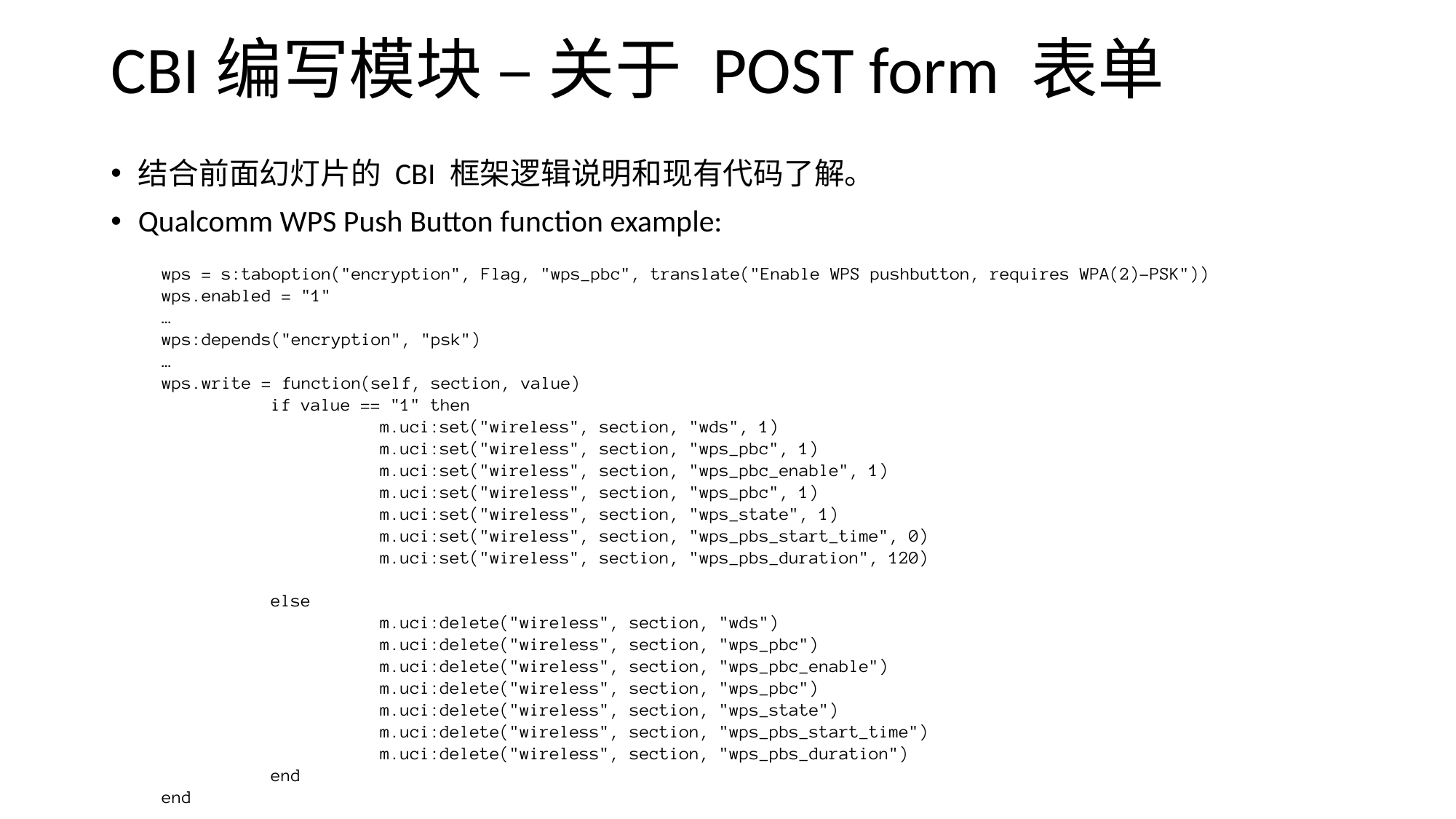

# CBI编写模块 – 关于 POST form 表单
结合前面幻灯片的 CBI 框架逻辑说明和现有代码了解。
Qualcomm WPS Push Button function example:

wps = s:taboption("encryption", Flag, "wps_pbc", translate("Enable WPS pushbutton, requires WPA(2)-PSK"))
wps.enabled = "1"
…
wps:depends("encryption", "psk")
…
wps.write = function(self, section, value)
	if value == "1" then
		m.uci:set("wireless", section, "wds", 1)
		m.uci:set("wireless", section, "wps_pbc", 1)
		m.uci:set("wireless", section, "wps_pbc_enable", 1)
		m.uci:set("wireless", section, "wps_pbc", 1)
		m.uci:set("wireless", section, "wps_state", 1)
		m.uci:set("wireless", section, "wps_pbs_start_time", 0)
		m.uci:set("wireless", section, "wps_pbs_duration", 120)
	else
		m.uci:delete("wireless", section, "wds")
		m.uci:delete("wireless", section, "wps_pbc")
		m.uci:delete("wireless", section, "wps_pbc_enable")
		m.uci:delete("wireless", section, "wps_pbc")
		m.uci:delete("wireless", section, "wps_state")
		m.uci:delete("wireless", section, "wps_pbs_start_time")
		m.uci:delete("wireless", section, "wps_pbs_duration")
	end
end